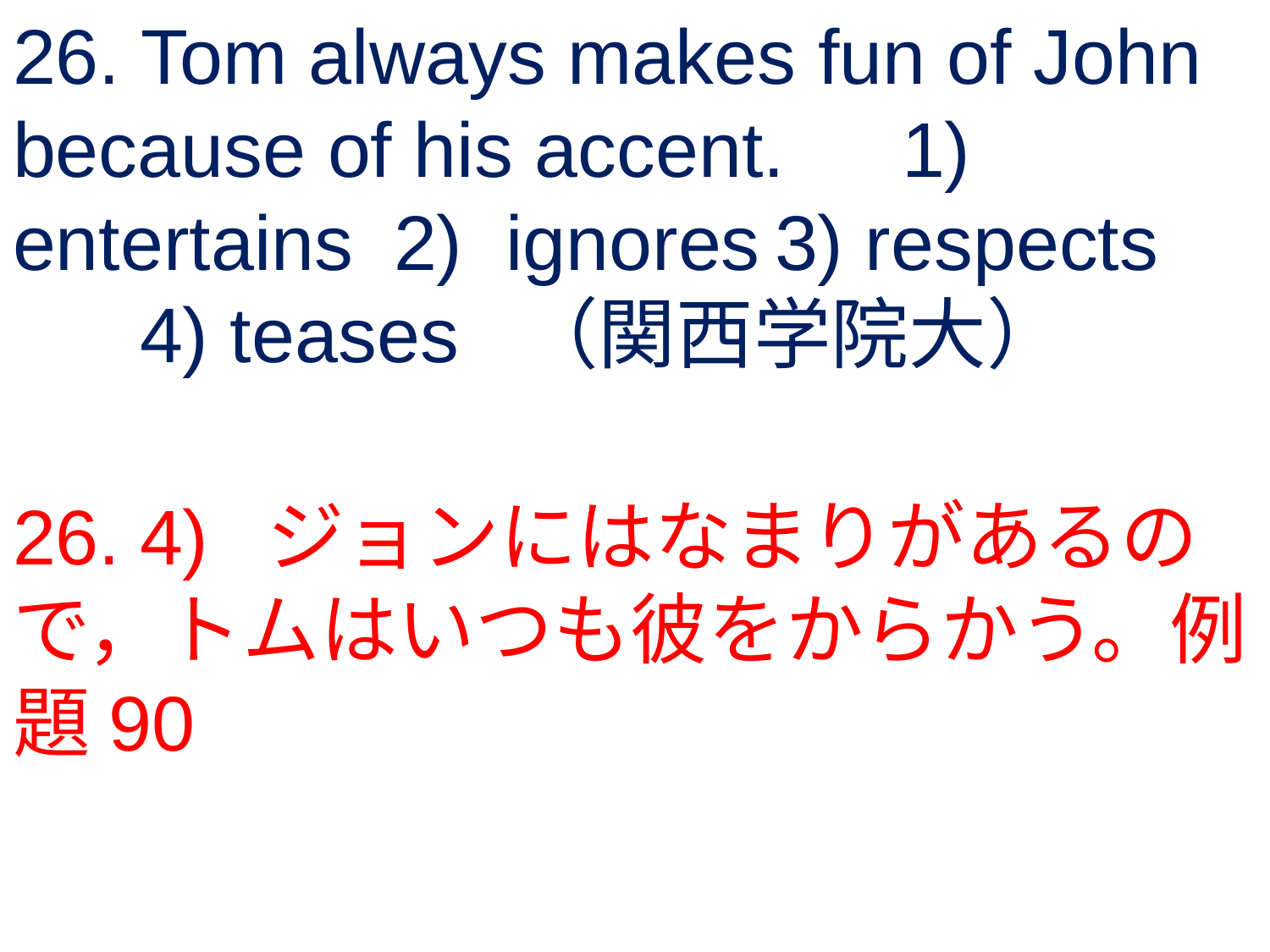

# 26. Tom always makes fun of John because of his accent.	1) entertains	2)  ignores	3) respects	4) teases	（関西学院大）
26.	4) 	ジョンにはなまりがあるので，トムはいつも彼をからかう。例題90